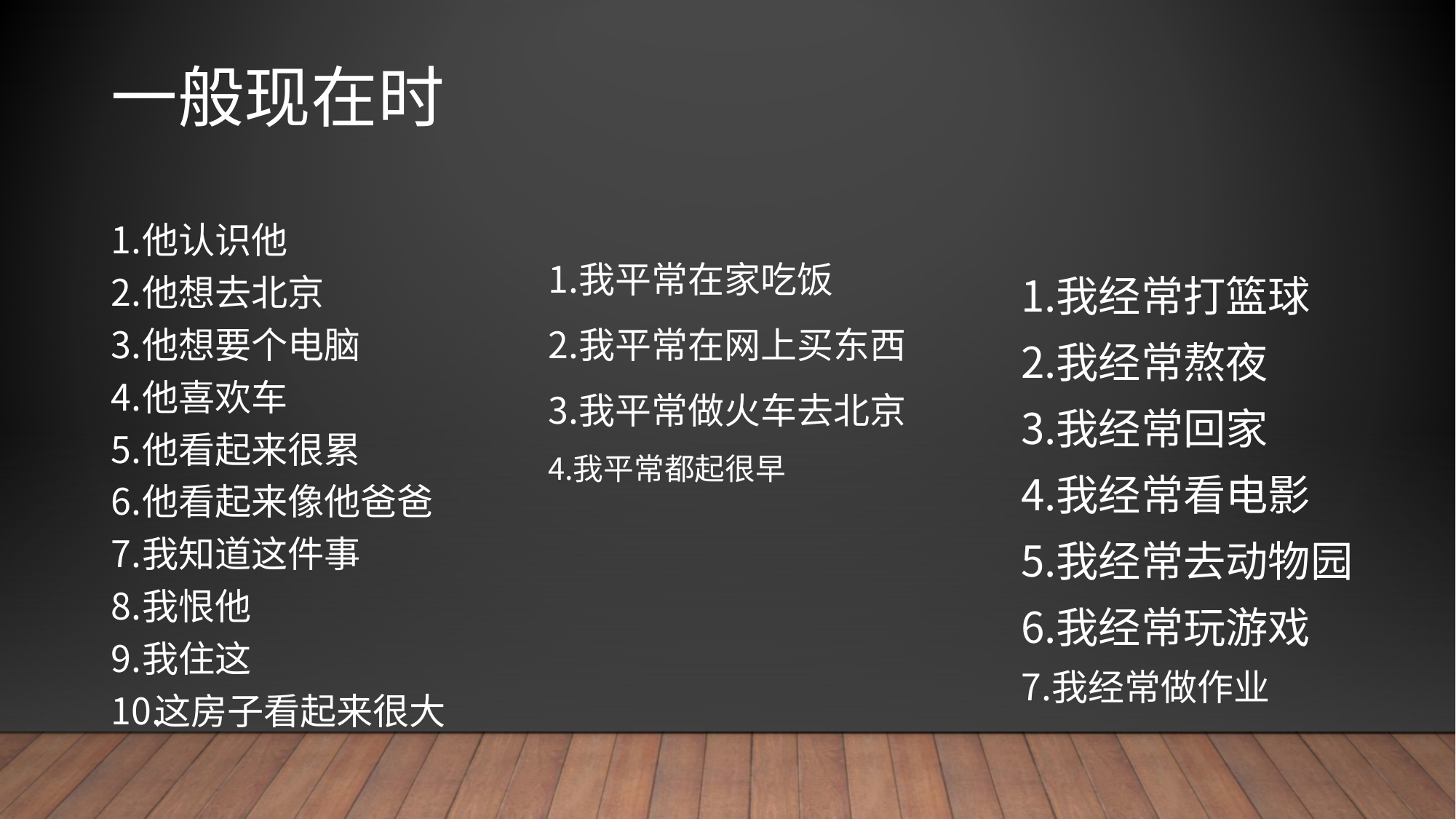

# 一般现在时

我经常打篮球
我经常熬夜
我经常回家
我经常看电影
我经常去动物园
我经常玩游戏
我经常做作业
他认识他
他想去北京
他想要个电脑
他喜欢车
他看起来很累
他看起来像他爸爸
我知道这件事
我恨他
我住这
这房子看起来很大

我平常在家吃饭
我平常在网上买东西
我平常做火车去北京
我平常都起很早